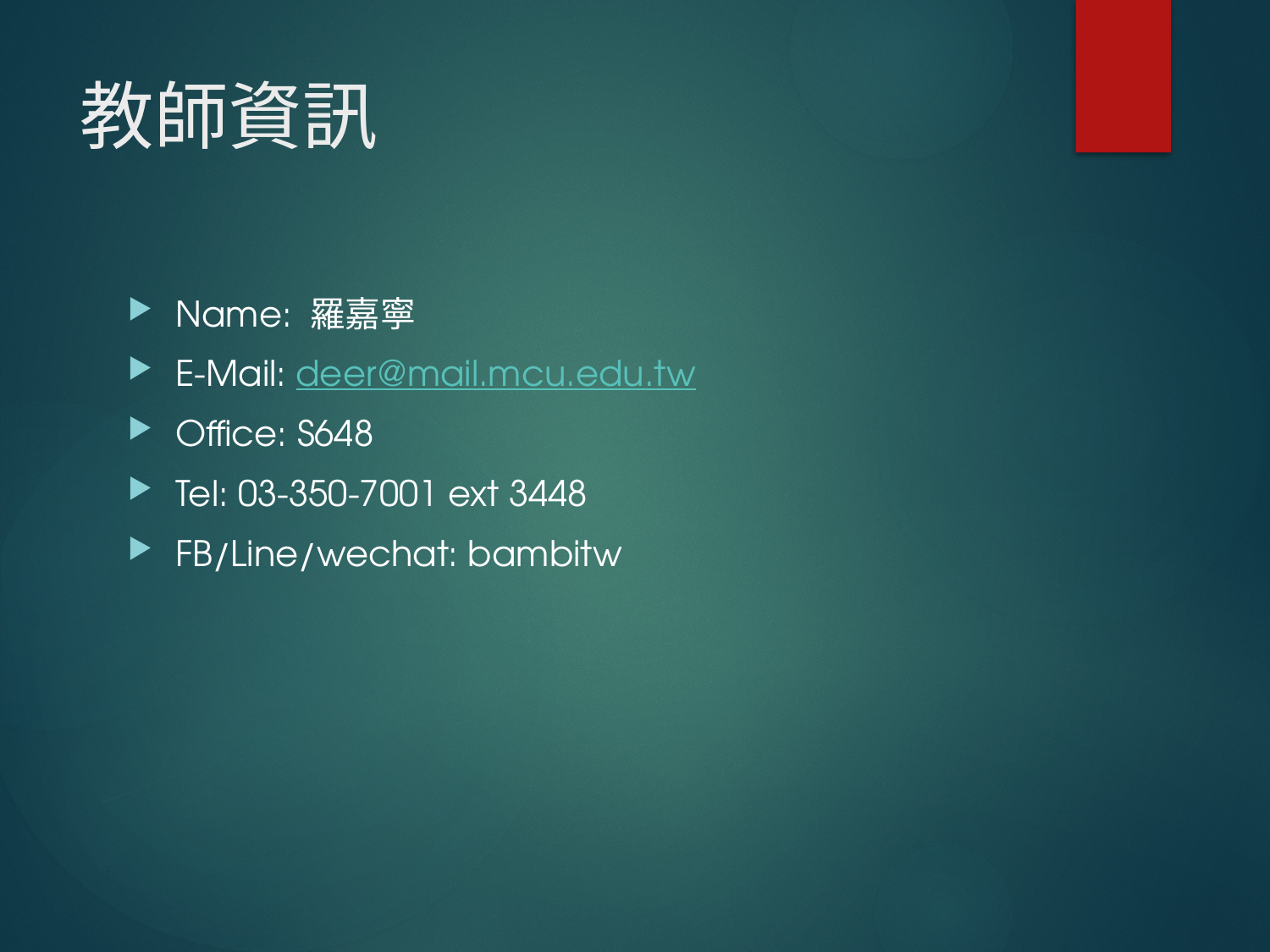

# 教師資訊
Name: 羅嘉寧
E-Mail: deer@mail.mcu.edu.tw
Office: S648
Tel: 03-350-7001 ext 3448
FB/Line/wechat: bambitw